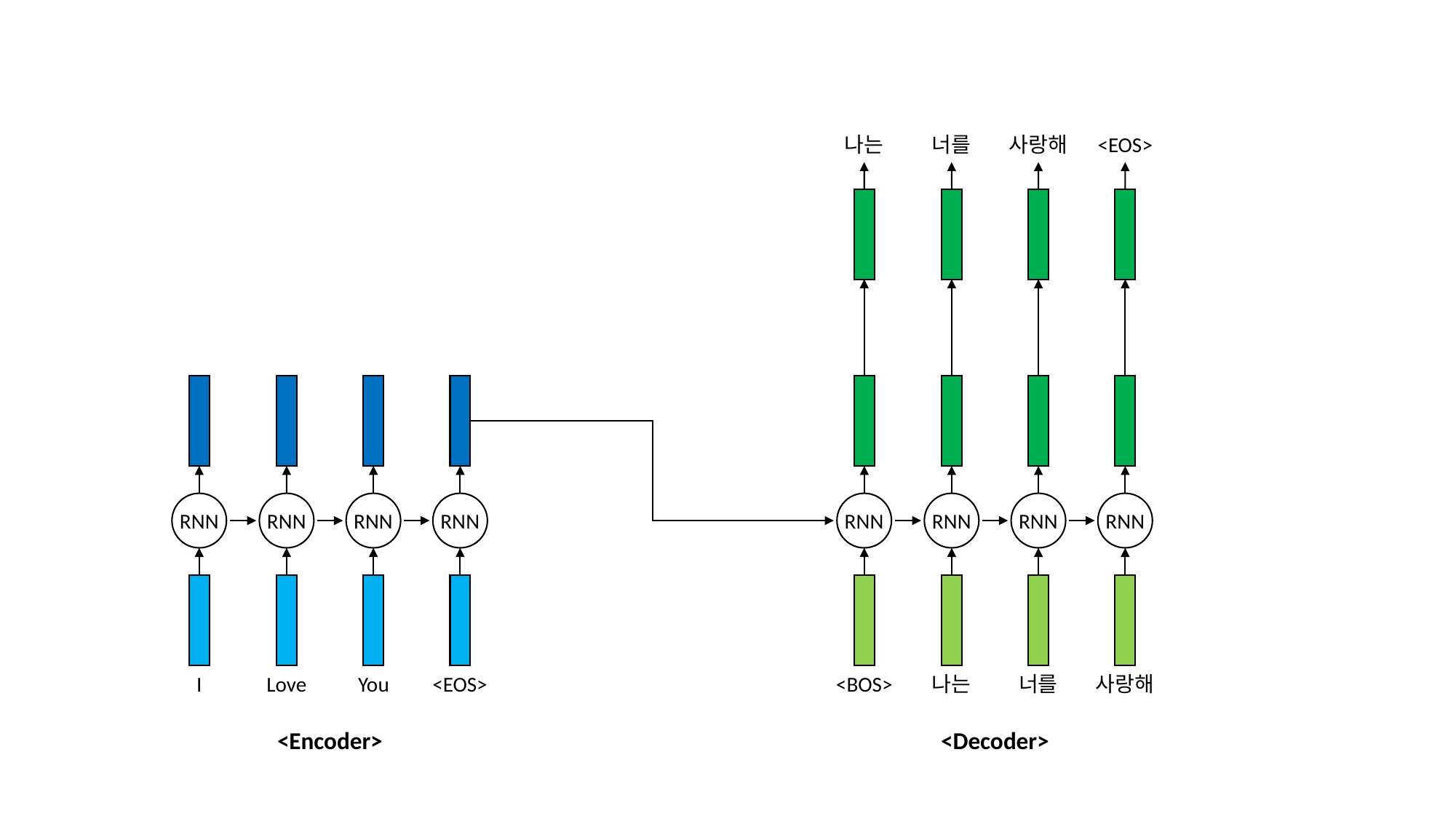

너를
사랑해
<EOS>
나는

RNN

RNN

RNN

RNN

RNN

RNN

RNN

RNN

Love
I
You
나는
너를
사랑해
<EOS>
<BOS>
<Encoder>
<Decoder>